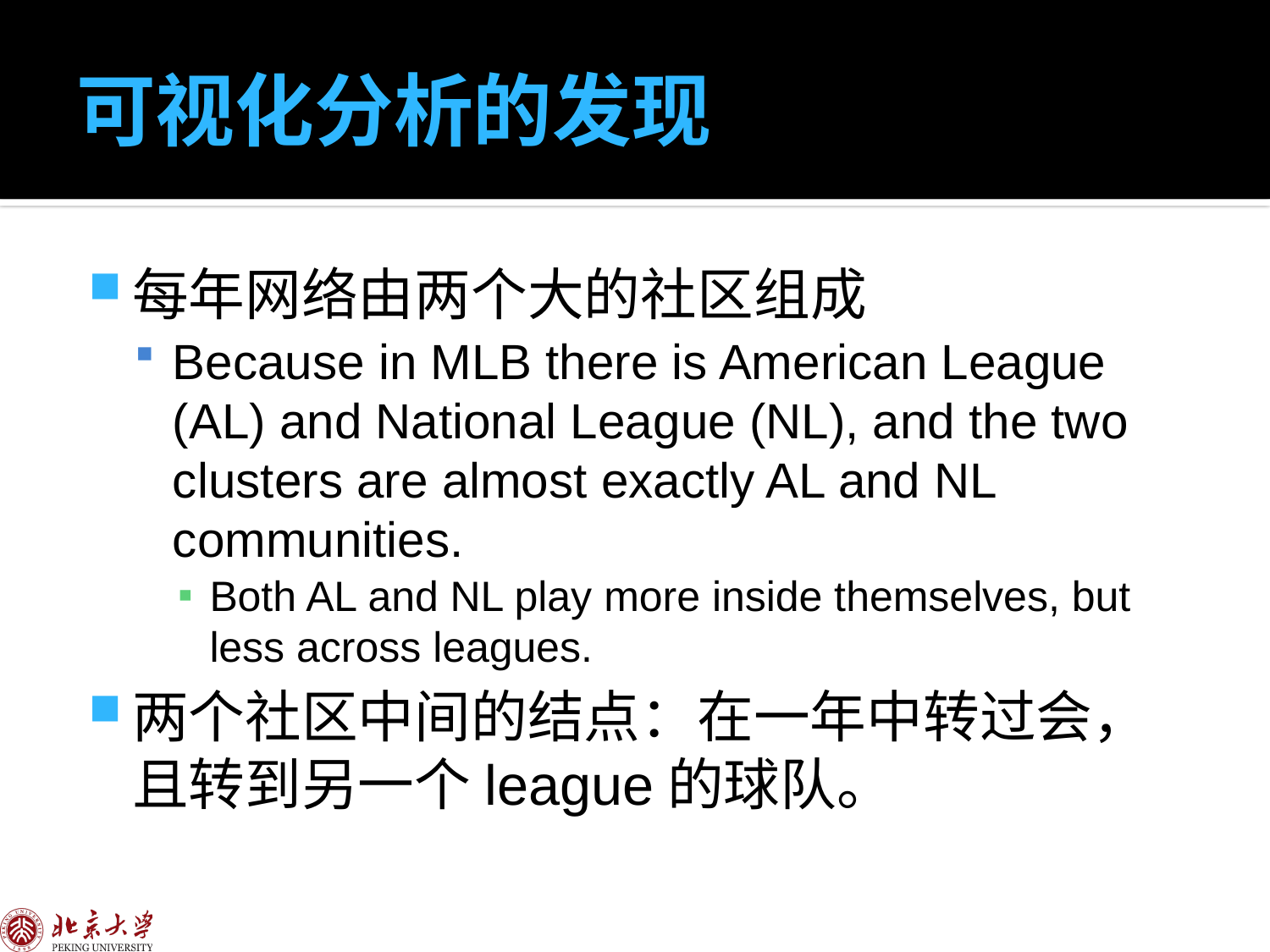

# 可视化分析的发现
每年网络由两个大的社区组成
Because in MLB there is American League (AL) and National League (NL), and the two clusters are almost exactly AL and NL communities.
Both AL and NL play more inside themselves, but less across leagues.
两个社区中间的结点：在一年中转过会，且转到另一个league的球队。